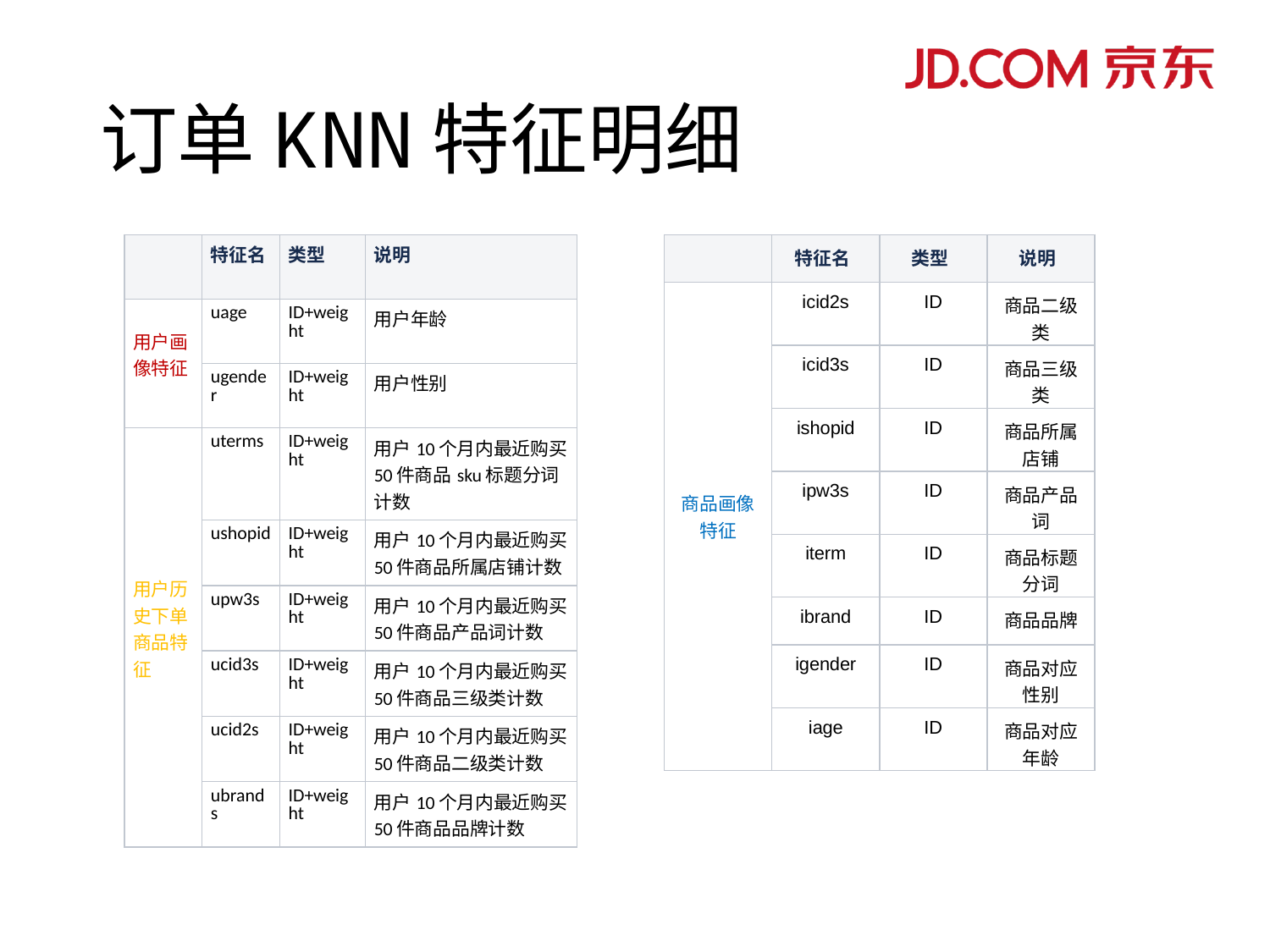

# 订单KNN特征明细
|  | 特征名 | 类型 | 说明 |
| --- | --- | --- | --- |
| 用户画像特征 | uage | ID+weight | 用户年龄 |
|  | ugender | ID+weight | 用户性别 |
| 用户历史下单商品特征 | uterms | ID+weight | 用户10个月内最近购买50件商品sku标题分词计数 |
|  | ushopid | ID+weight | 用户10个月内最近购买50件商品所属店铺计数 |
|  | upw3s | ID+weight | 用户10个月内最近购买50件商品产品词计数 |
|  | ucid3s | ID+weight | 用户10个月内最近购买50件商品三级类计数 |
|  | ucid2s | ID+weight | 用户10个月内最近购买50件商品二级类计数 |
|  | ubrands | ID+weight | 用户10个月内最近购买50件商品品牌计数 |
|  | 特征名 | 类型 | 说明 |
| --- | --- | --- | --- |
| 商品画像特征 | icid2s | ID | 商品二级类 |
|  | icid3s | ID | 商品三级类 |
|  | ishopid | ID | 商品所属店铺 |
|  | ipw3s | ID | 商品产品词 |
|  | iterm | ID | 商品标题分词 |
|  | ibrand | ID | 商品品牌 |
|  | igender | ID | 商品对应性别 |
|  | iage | ID | 商品对应年龄 |